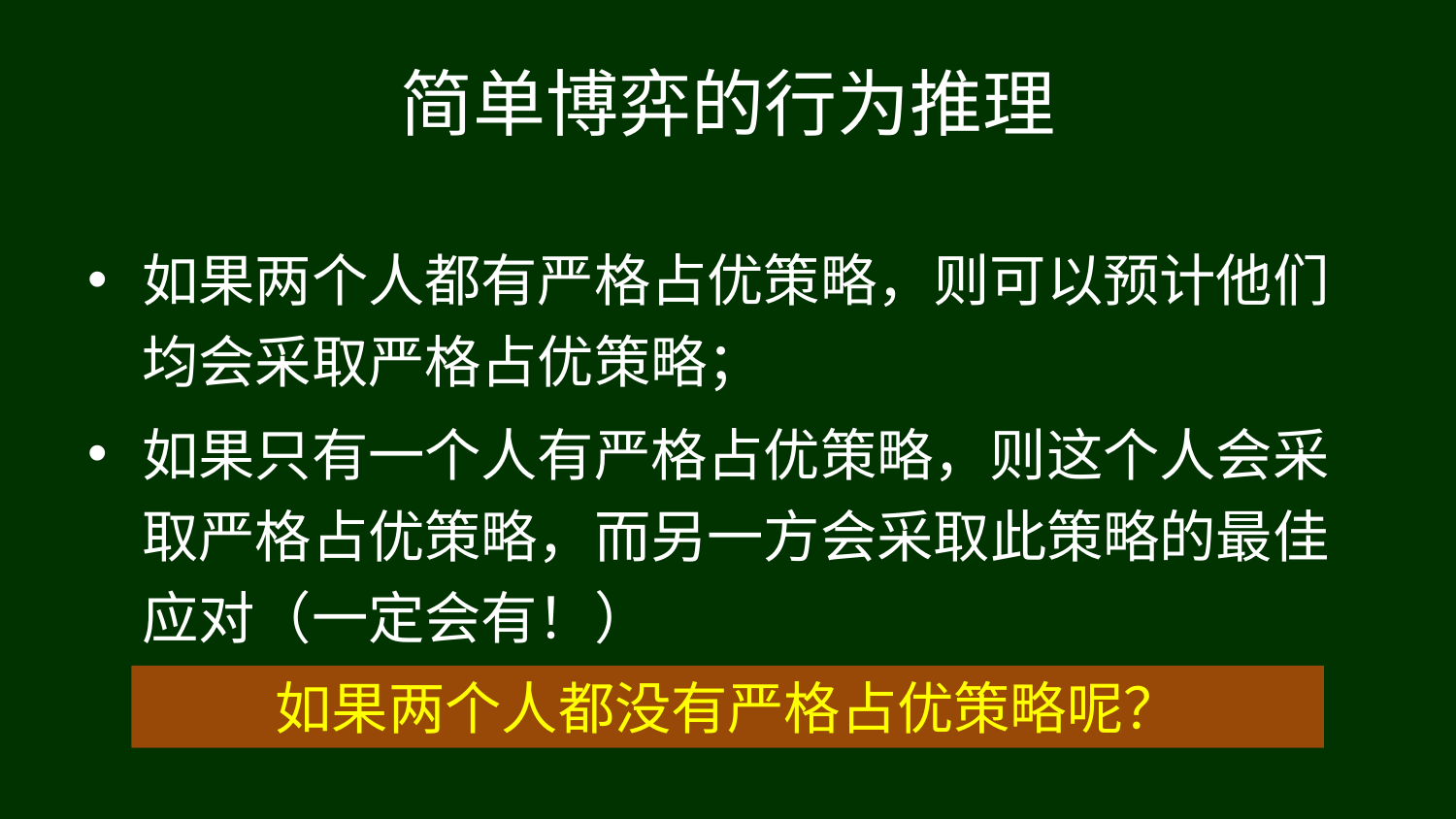

# 简单博弈的行为推理
如果两个人都有严格占优策略，则可以预计他们均会采取严格占优策略；
如果只有一个人有严格占优策略，则这个人会采取严格占优策略，而另一方会采取此策略的最佳应对（一定会有！）
如果两个人都没有严格占优策略呢？